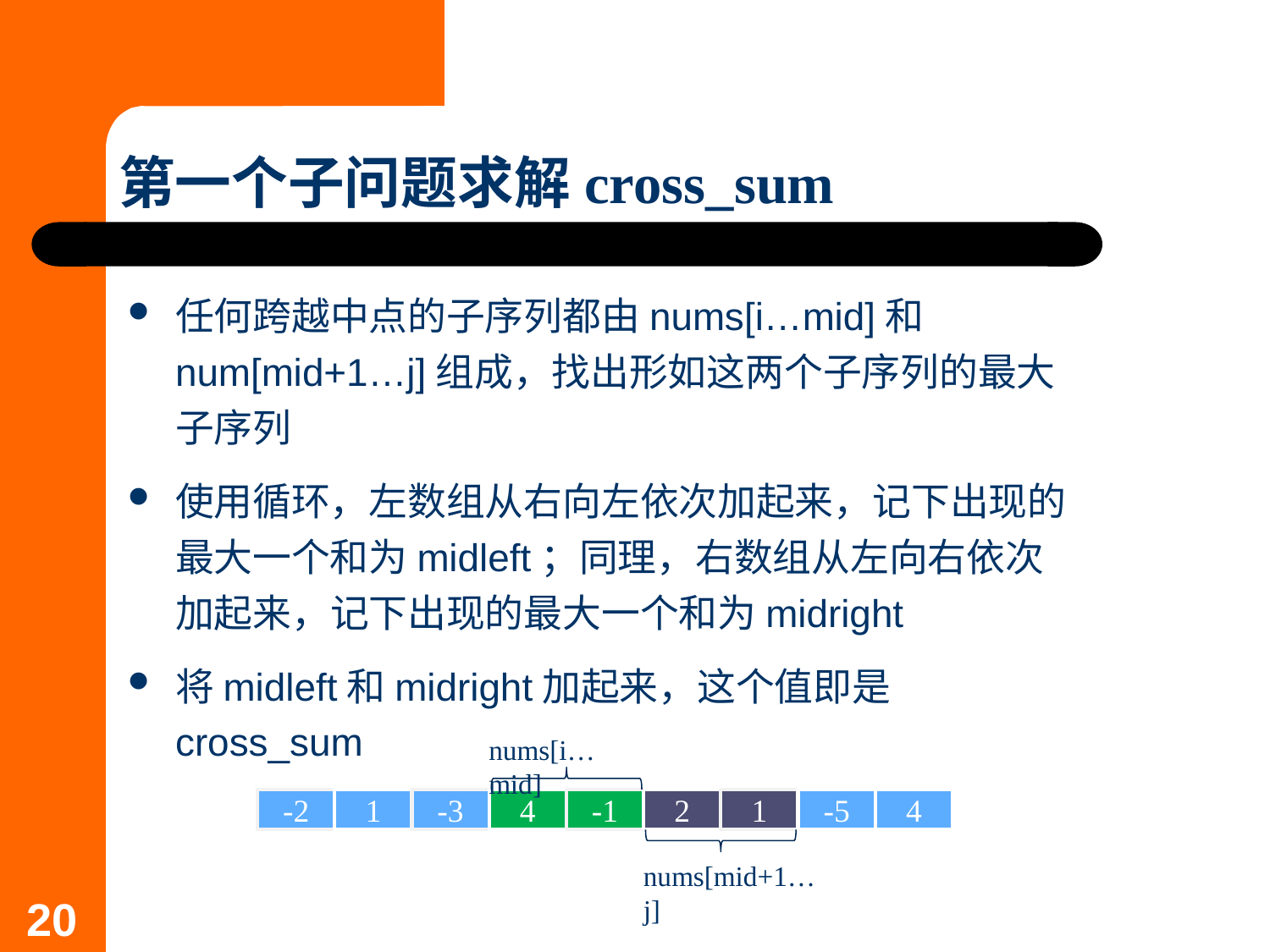

# 第一个子问题求解cross_sum
任何跨越中点的子序列都由nums[i…mid]和num[mid+1…j]组成，找出形如这两个子序列的最大子序列
使用循环，左数组从右向左依次加起来，记下出现的最大一个和为midleft；同理，右数组从左向右依次加起来，记下出现的最大一个和为midright
将midleft和midright加起来，这个值即是cross_sum

nums[i…mid]

-2
1
-3
4
-1
2
1
-5
4
nums[mid+1…j]
20